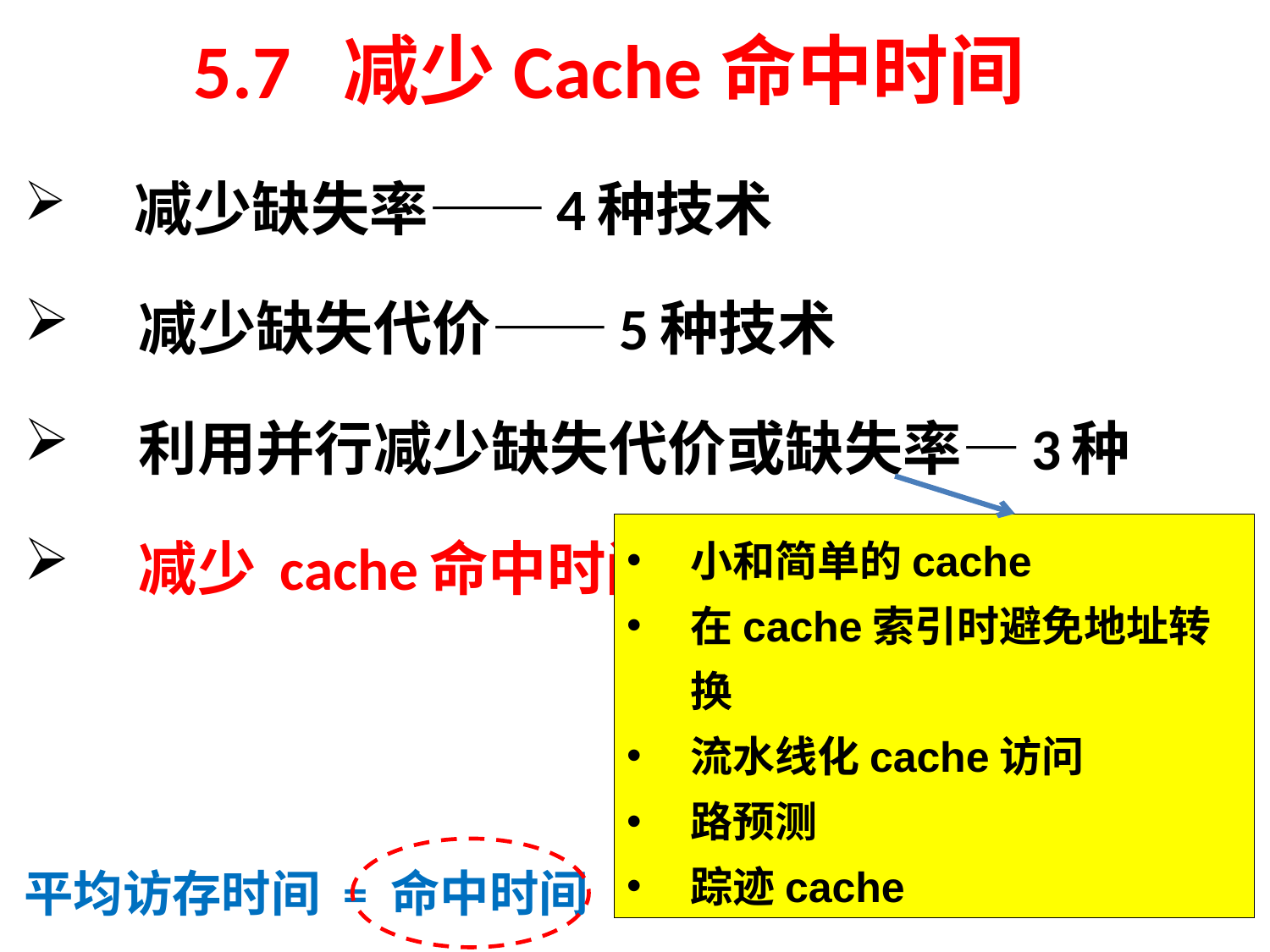

# 5.7  减少Cache命中时间
    减少缺失率——4种技术
    减少缺失代价——5种技术
    利用并行减少缺失代价或缺失率—3种
    减少 cache命中时间——5种技术
小和简单的cache
在cache索引时避免地址转换
流水线化cache访问
路预测
踪迹cache

平均访存时间 = 命中时间   +  缺失率  x  缺失代价